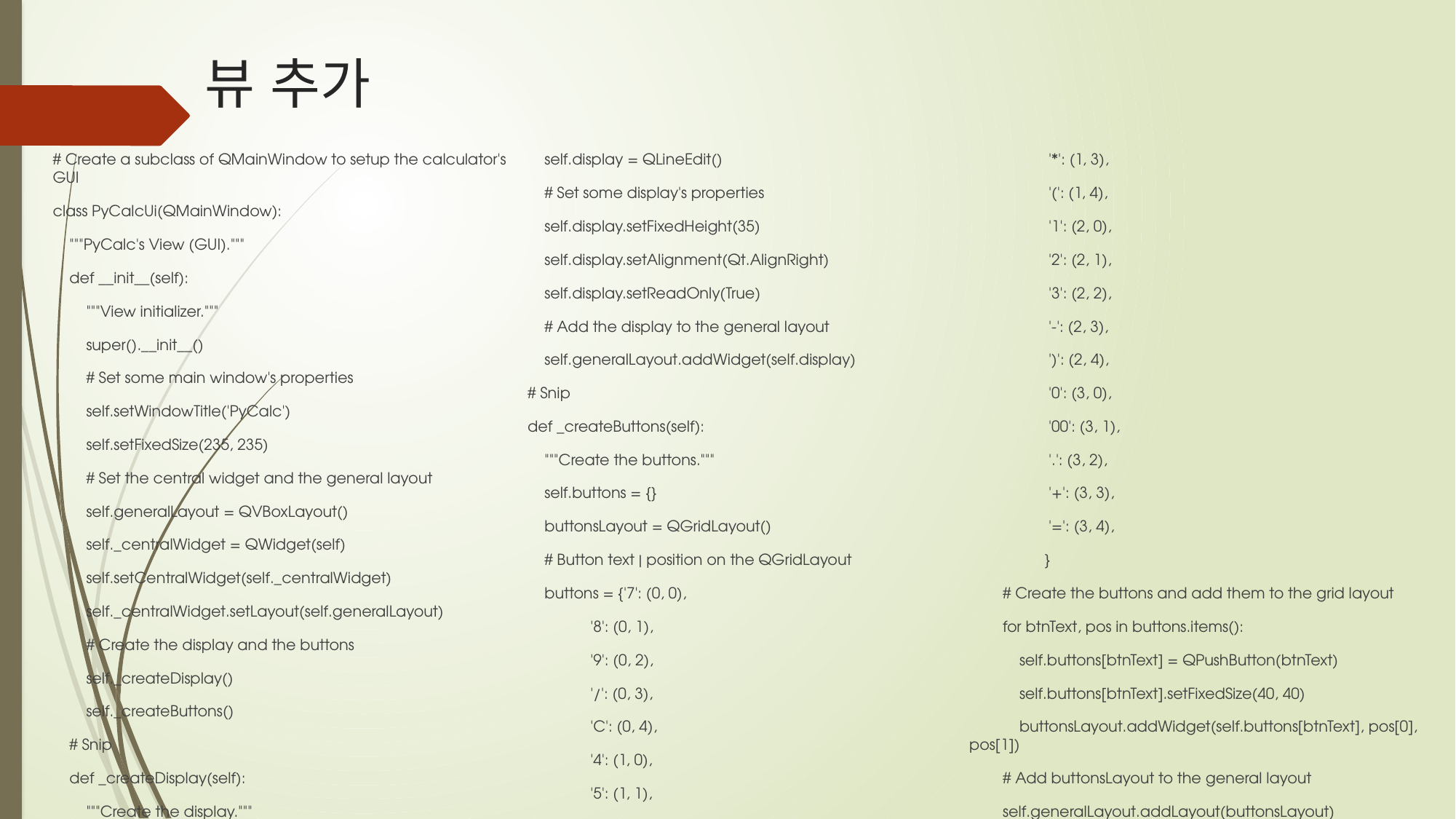

# 뷰 추가
# Create a subclass of QMainWindow to setup the calculator's GUI
class PyCalcUi(QMainWindow):
    """PyCalc's View (GUI)."""
    def __init__(self):
        """View initializer."""
        super().__init__()
        # Set some main window's properties
        self.setWindowTitle('PyCalc')
        self.setFixedSize(235, 235)
        # Set the central widget and the general layout
        self.generalLayout = QVBoxLayout()
        self._centralWidget = QWidget(self)
        self.setCentralWidget(self._centralWidget)
        self._centralWidget.setLayout(self.generalLayout)
        # Create the display and the buttons
        self._createDisplay()
        self._createButtons()
    # Snip
    def _createDisplay(self):
        """Create the display."""
        # Create the display widget
        self.display = QLineEdit()
        # Set some display's properties
        self.display.setFixedHeight(35)
        self.display.setAlignment(Qt.AlignRight)
        self.display.setReadOnly(True)
        # Add the display to the general layout
        self.generalLayout.addWidget(self.display)
    # Snip
    def _createButtons(self):
        """Create the buttons."""
        self.buttons = {}
        buttonsLayout = QGridLayout()
        # Button text | position on the QGridLayout
        buttons = {'7': (0, 0),
                   '8': (0, 1),
                   '9': (0, 2),
                   '/': (0, 3),
                   'C': (0, 4),
                   '4': (1, 0),
                   '5': (1, 1),
                   '6': (1, 2),
                   '*': (1, 3),
                   '(': (1, 4),
                   '1': (2, 0),
                   '2': (2, 1),
                   '3': (2, 2),
                   '-': (2, 3),
                   ')': (2, 4),
                   '0': (3, 0),
                   '00': (3, 1),
                   '.': (3, 2),
                   '+': (3, 3),
                   '=': (3, 4),
                  }
        # Create the buttons and add them to the grid layout
        for btnText, pos in buttons.items():
            self.buttons[btnText] = QPushButton(btnText)
            self.buttons[btnText].setFixedSize(40, 40)
            buttonsLayout.addWidget(self.buttons[btnText], pos[0], pos[1])
        # Add buttonsLayout to the general layout
        self.generalLayout.addLayout(buttonsLayout)